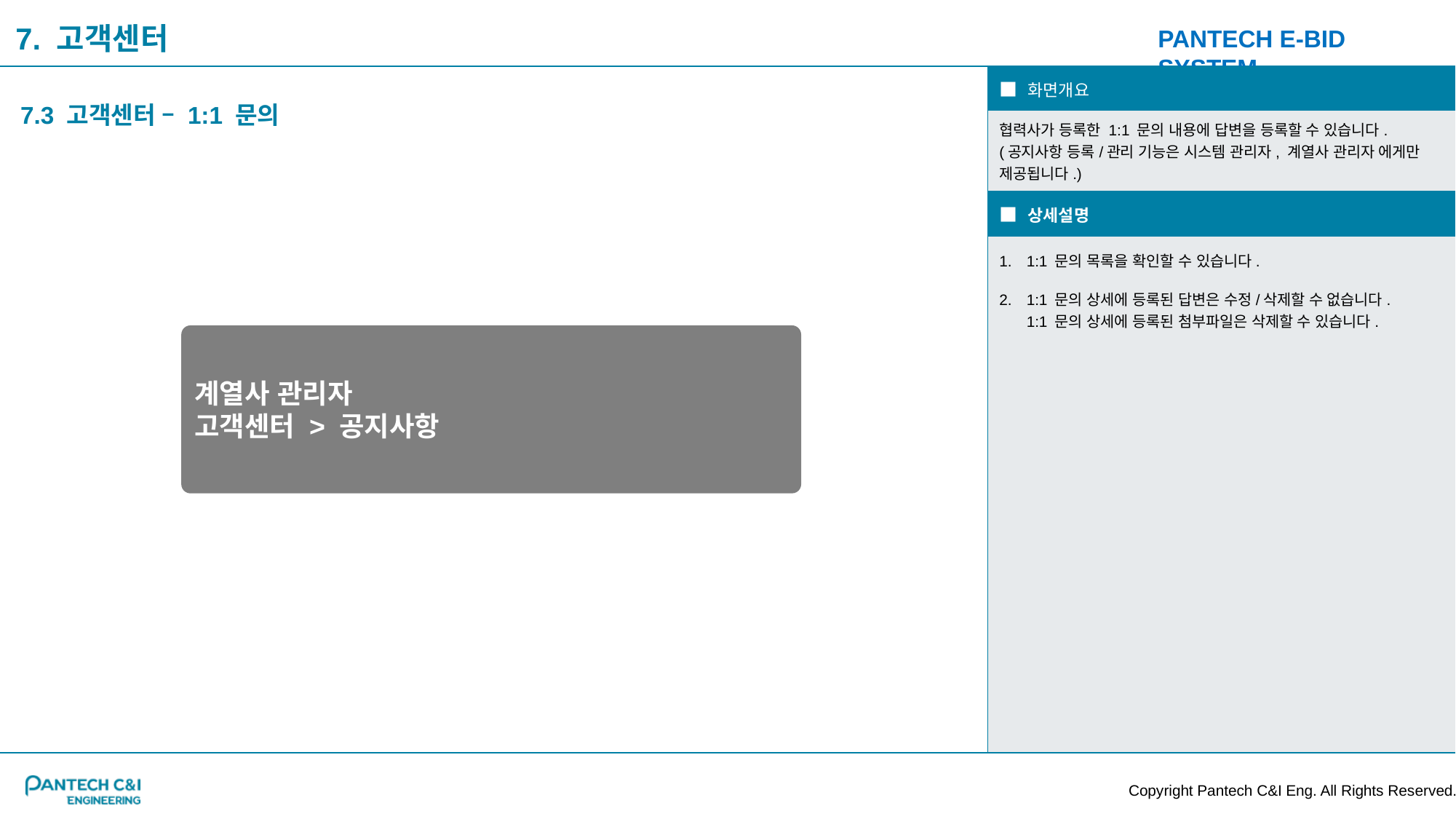

7. 고객센터
| ■ 화면개요 |
| --- |
| 협력사가 등록한 1:1 문의 내용에 답변을 등록할 수 있습니다. (공지사항 등록/관리 기능은 시스템 관리자, 계열사 관리자 에게만 제공됩니다.) |
| ■ 상세설명 |
| 1:1 문의 목록을 확인할 수 있습니다. 1:1 문의 상세에 등록된 답변은 수정/삭제할 수 없습니다. 1:1 문의 상세에 등록된 첨부파일은 삭제할 수 있습니다. |
7.3 고객센터 – 1:1 문의
계열사 관리자
고객센터 > 공지사항